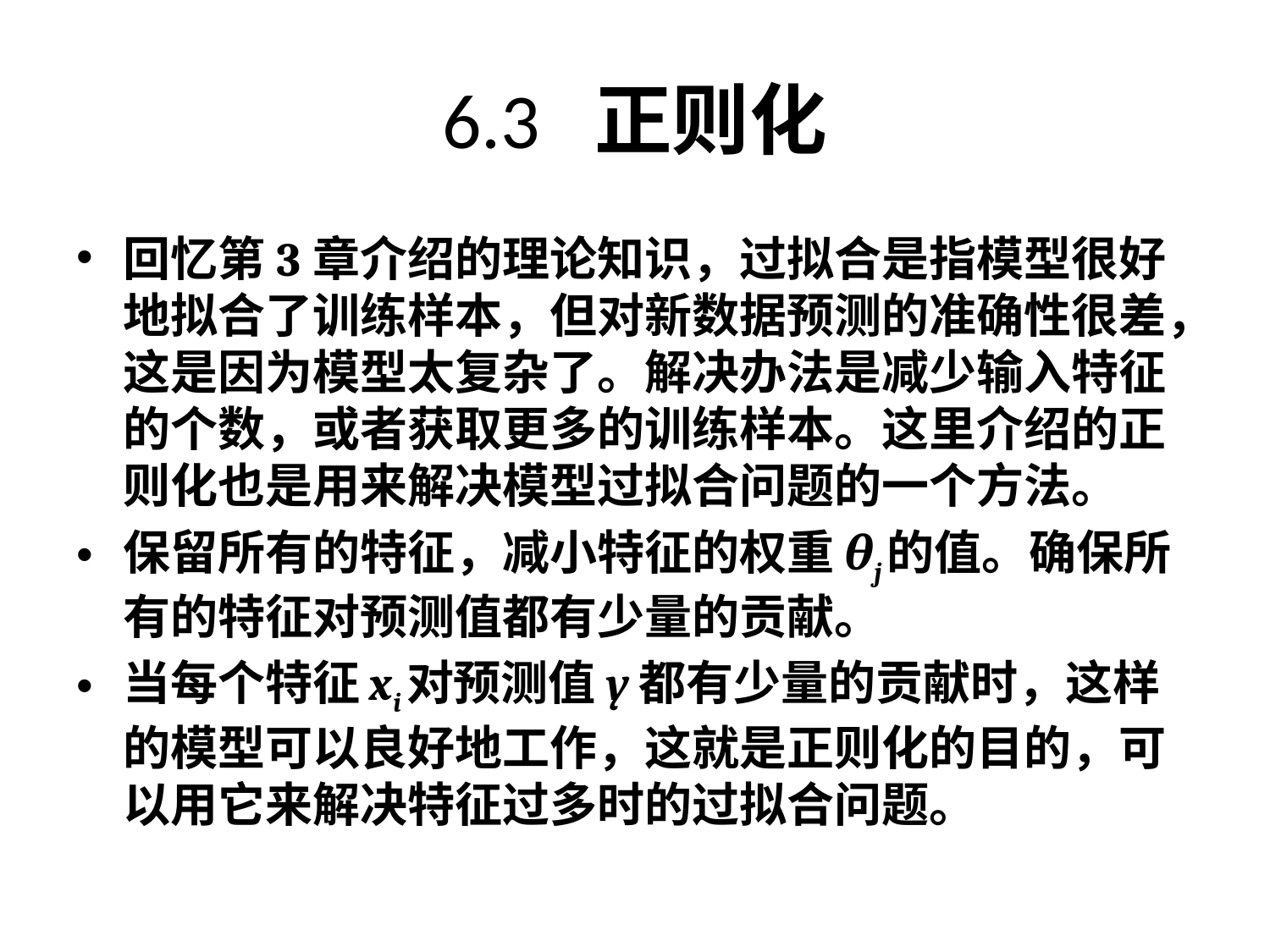

# 6.3  正则化
回忆第3章介绍的理论知识，过拟合是指模型很好地拟合了训练样本，但对新数据预测的准确性很差，这是因为模型太复杂了。解决办法是减少输入特征的个数，或者获取更多的训练样本。这里介绍的正则化也是用来解决模型过拟合问题的一个方法。
保留所有的特征，减小特征的权重θj的值。确保所有的特征对预测值都有少量的贡献。
当每个特征xi对预测值y都有少量的贡献时，这样的模型可以良好地工作，这就是正则化的目的，可以用它来解决特征过多时的过拟合问题。